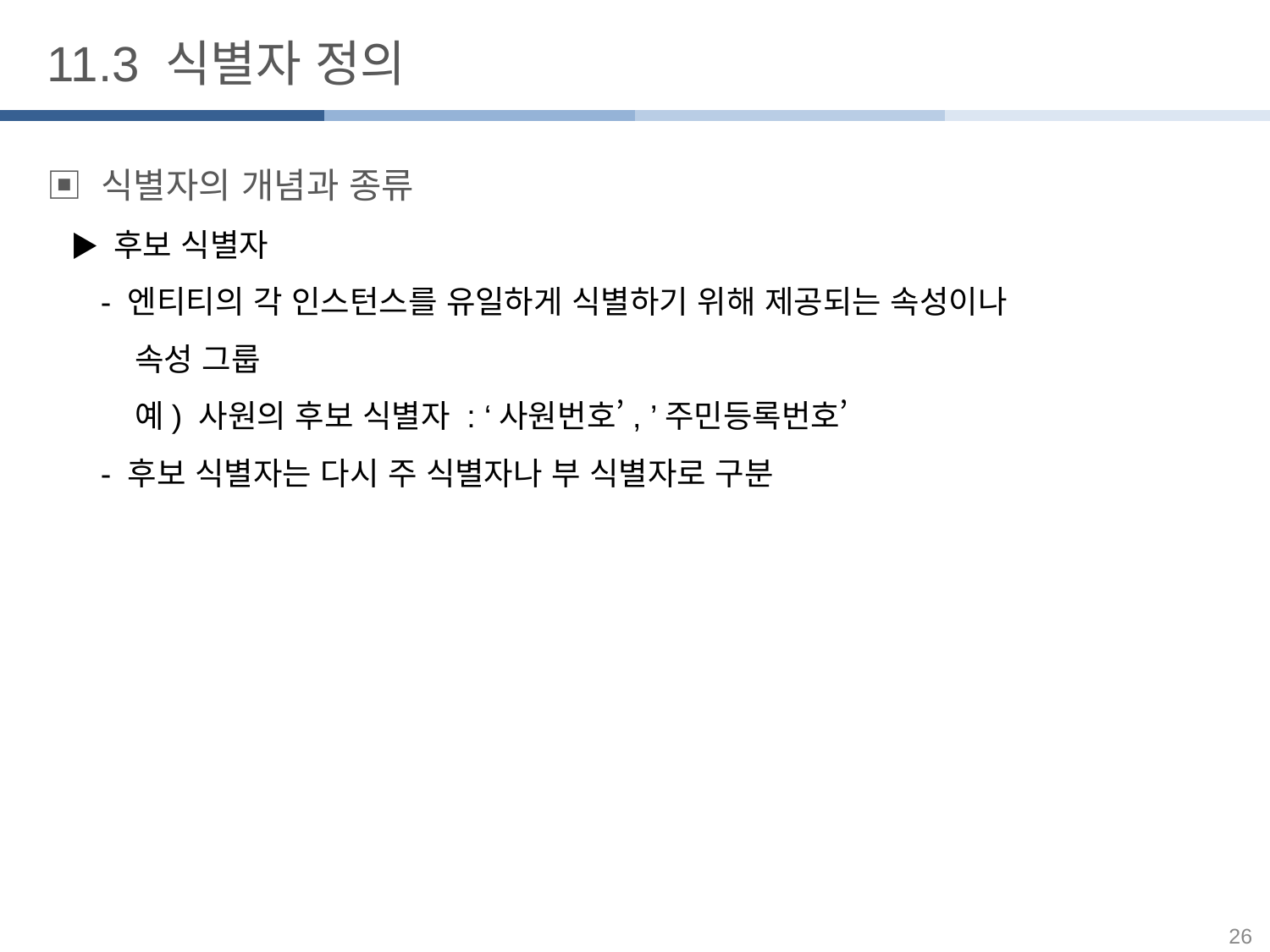

11.3 식별자 정의
▣ 식별자의 개념과 종류
   ▶ 후보 식별자
      - 엔티티의 각 인스턴스를 유일하게 식별하기 위해 제공되는 속성이나
         속성 그룹
         예) 사원의 후보 식별자 : ‘사원번호’, ’주민등록번호’
      - 후보 식별자는 다시 주 식별자나 부 식별자로 구분
26